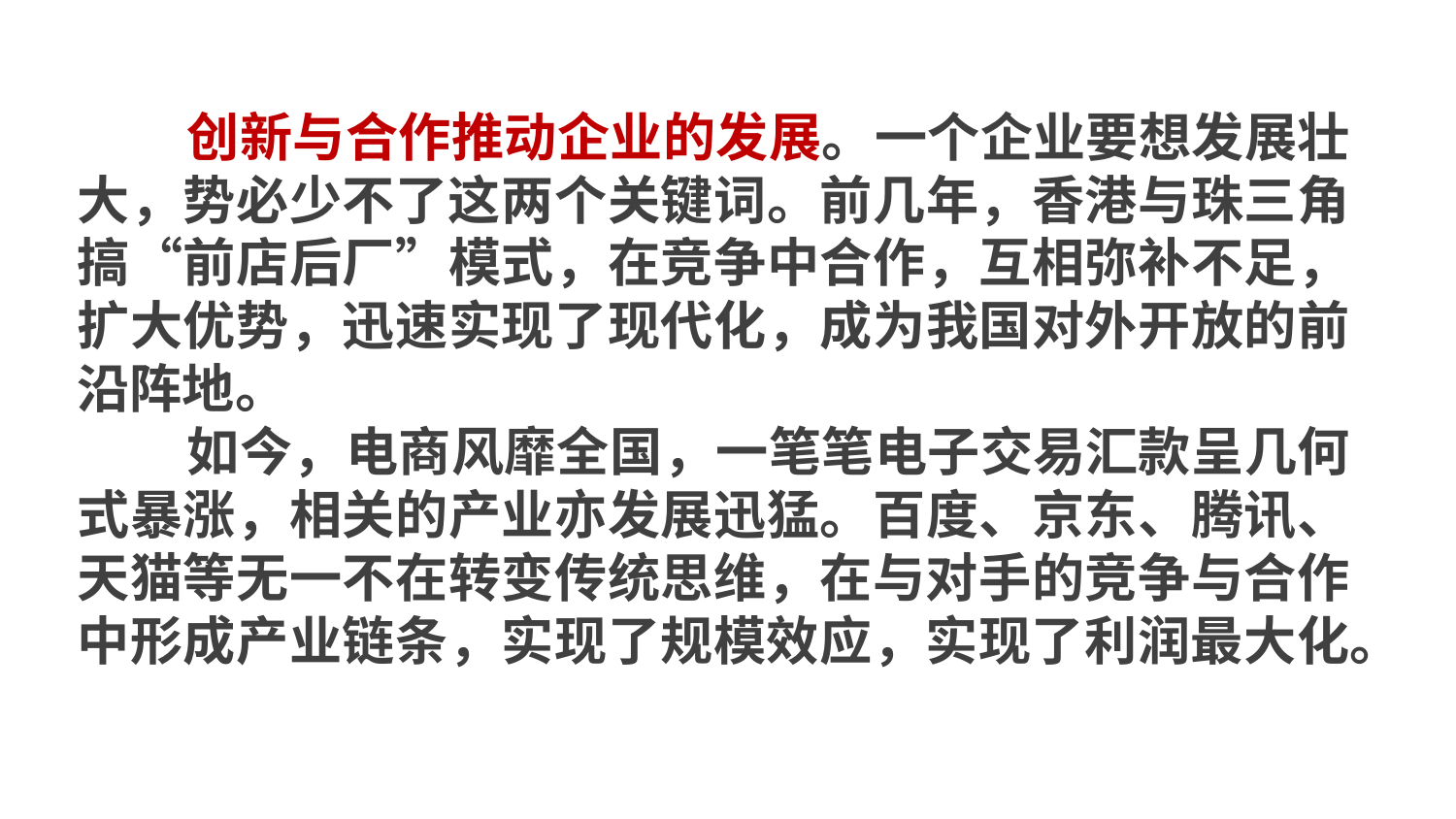

创新与合作推动企业的发展。一个企业要想发展壮大，势必少不了这两个关键词。前几年，香港与珠三角搞“前店后厂”模式，在竞争中合作，互相弥补不足，扩大优势，迅速实现了现代化，成为我国对外开放的前沿阵地。
        如今，电商风靡全国，一笔笔电子交易汇款呈几何式暴涨，相关的产业亦发展迅猛。百度、京东、腾讯、天猫等无一不在转变传统思维，在与对手的竞争与合作中形成产业链条，实现了规模效应，实现了利润最大化。